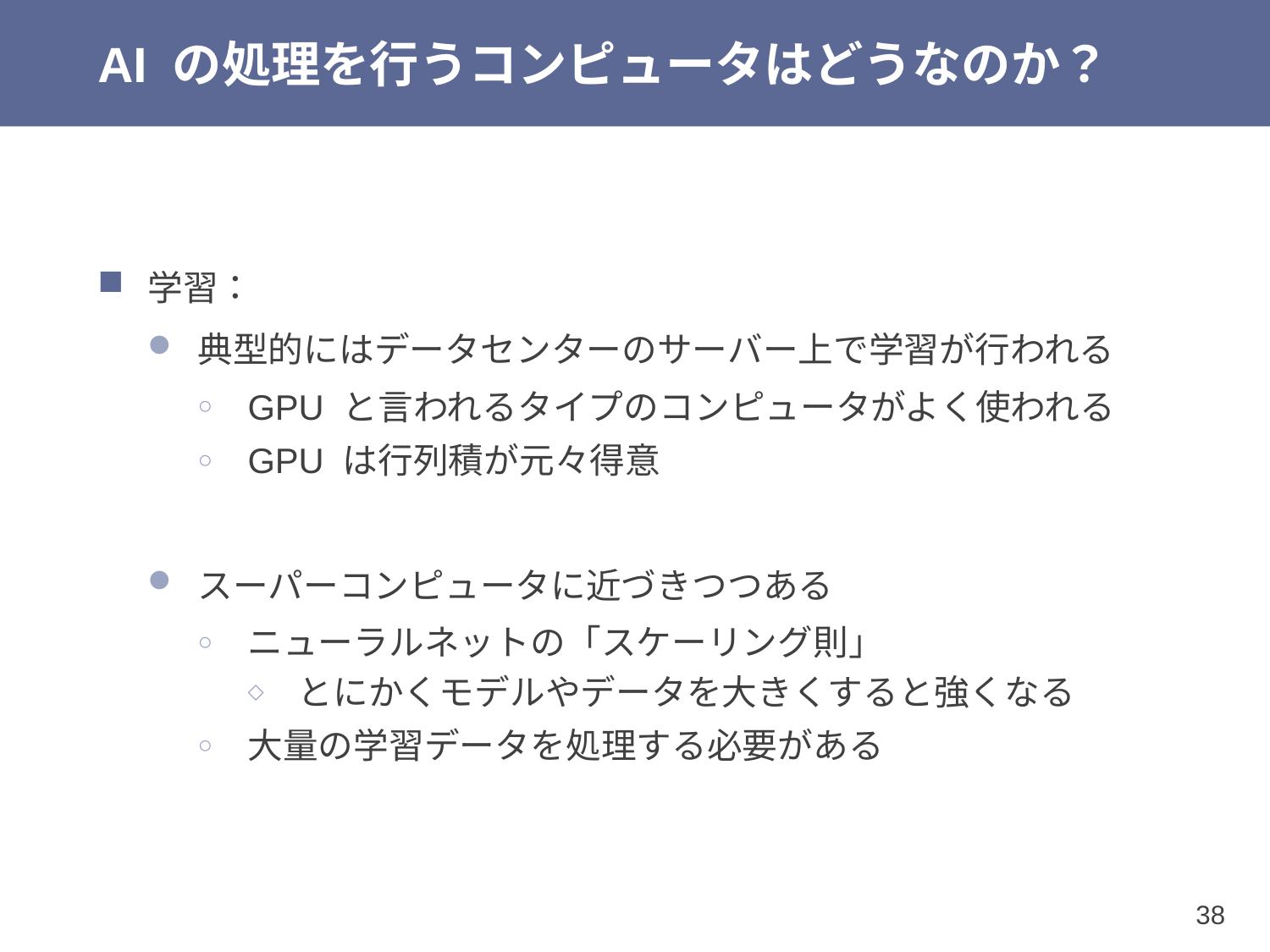

# AI の処理を行うコンピュータはどうなのか？
学習：
典型的にはデータセンターのサーバー上で学習が行われる
GPU と言われるタイプのコンピュータがよく使われる
GPU は行列積が元々得意

スーパーコンピュータに近づきつつある
ニューラルネットの「スケーリング則」
とにかくモデルやデータを大きくすると強くなる
大量の学習データを処理する必要がある